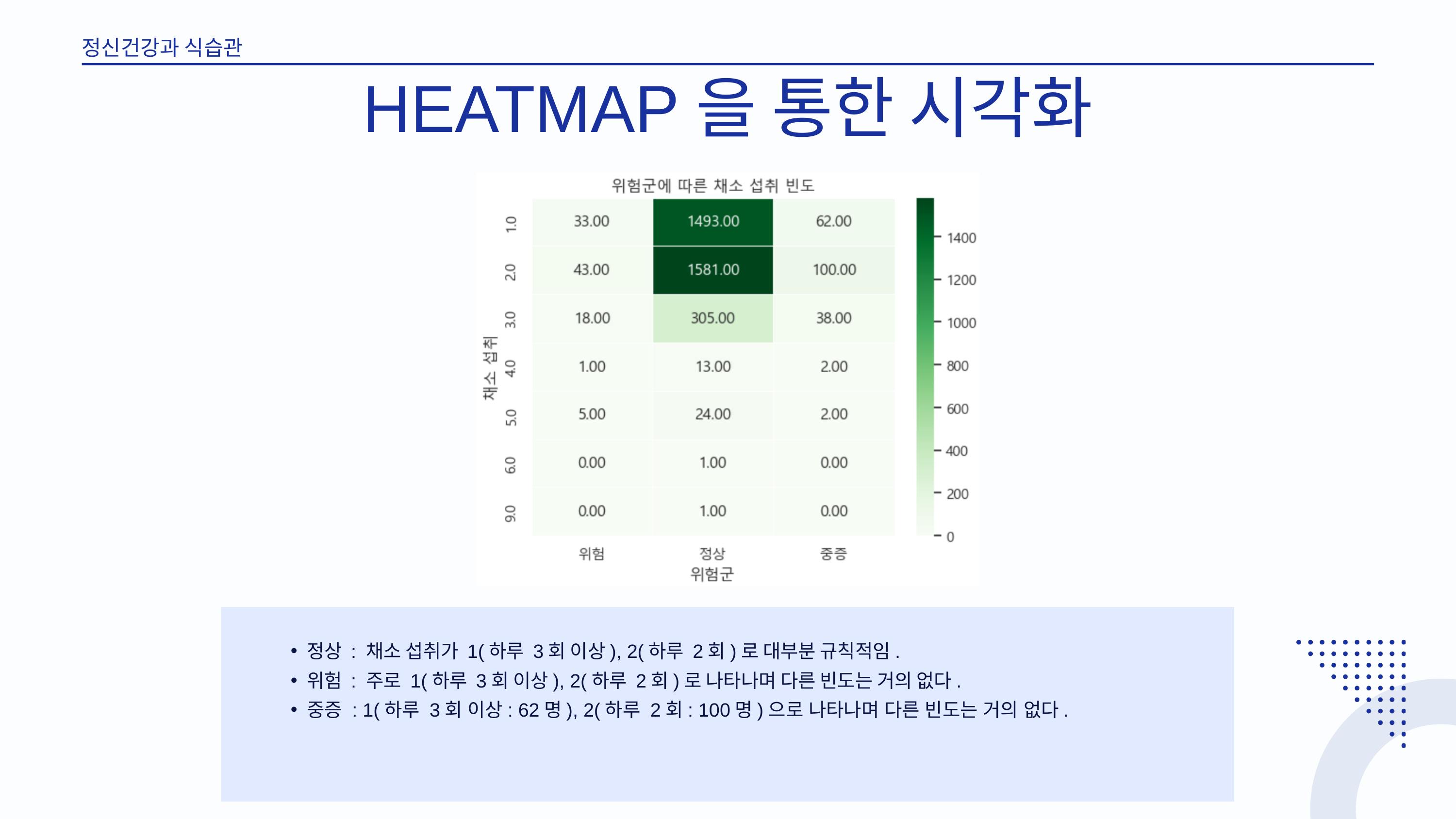

정신건강과 식습관

HEATMAP을 통한 시각화

정상 : 채소 섭취가 1(하루 3회 이상), 2(하루 2회)로 대부분 규칙적임.
위험 : 주로 1(하루 3회 이상), 2(하루 2회)로 나타나며 다른 빈도는 거의 없다.
중증 : 1(하루 3회 이상: 62명), 2(하루 2회: 100명)으로 나타나며 다른 빈도는 거의 없다.